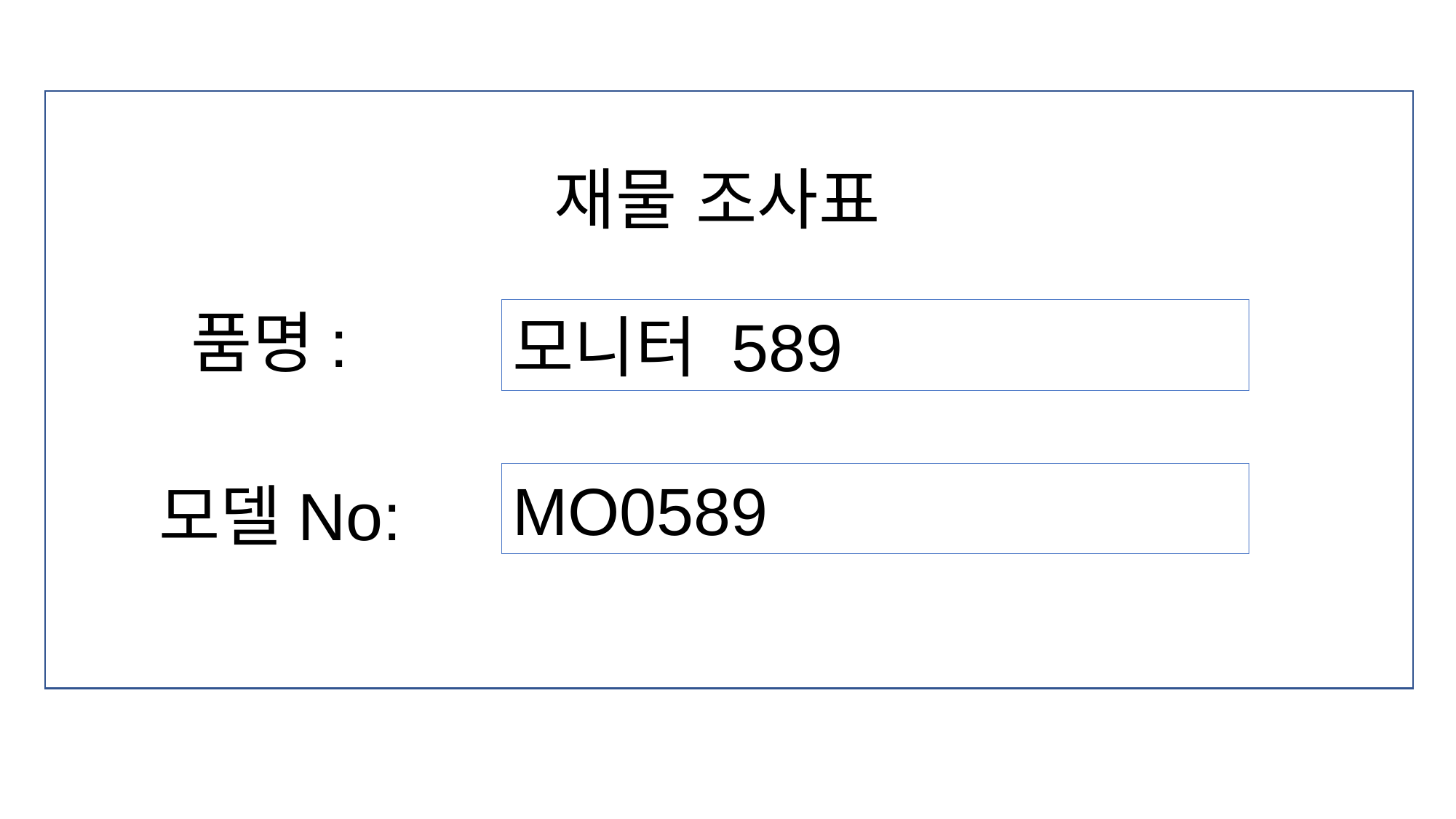

재물 조사표
품명:
모니터 589
MO0589
모델No: